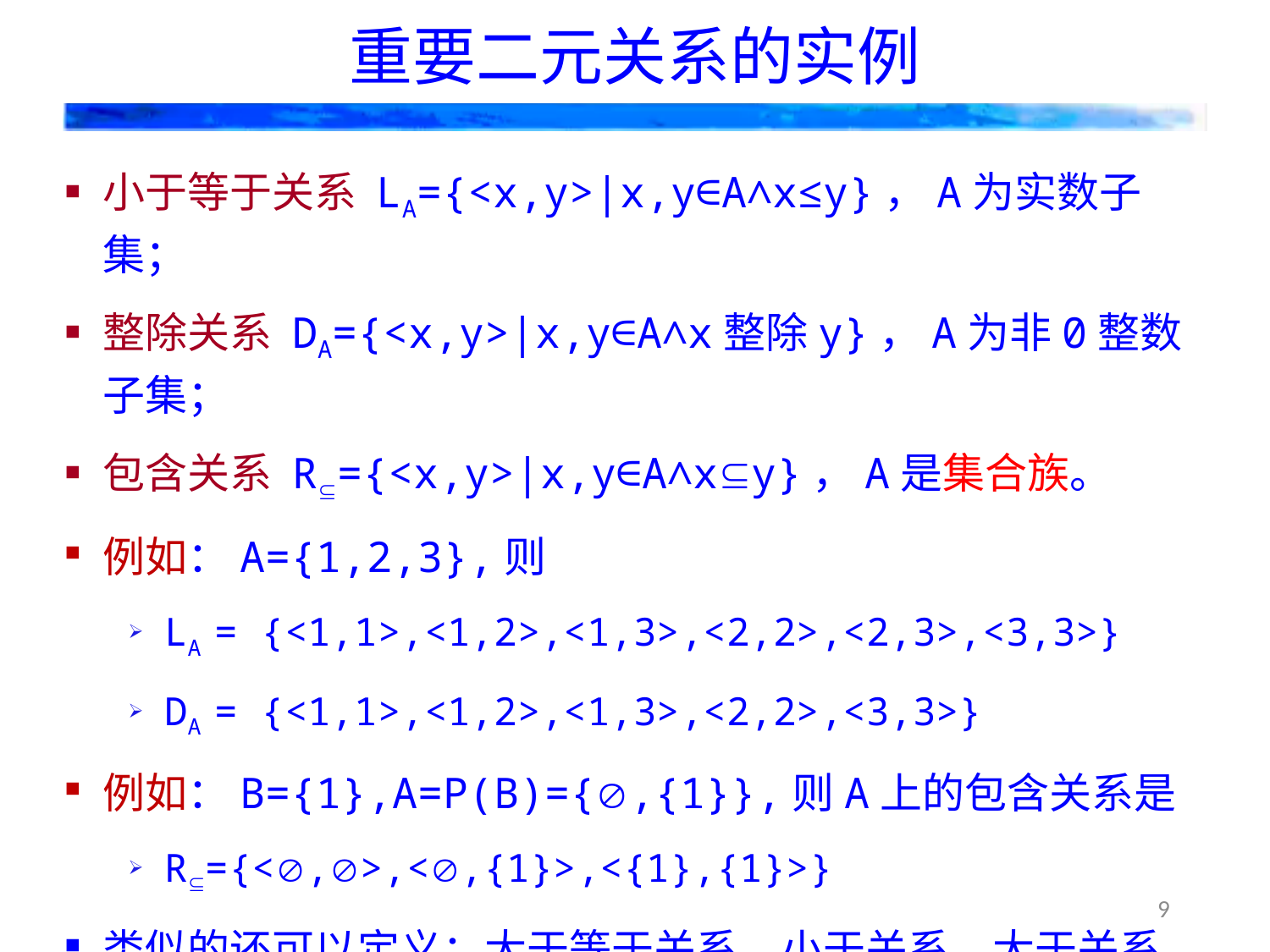

# 重要二元关系的实例
小于等于关系 LA={<x,y>|x,y∈A∧x≤y}，A为实数子集；
整除关系 DA={<x,y>|x,y∈A∧x整除y}，A为非0整数子集；
包含关系 R⊆={<x,y>|x,y∈A∧x⊆y}，A是集合族。
例如：A={1,2,3},则
LA = {<1,1>,<1,2>,<1,3>,<2,2>,<2,3>,<3,3>}
DA = {<1,1>,<1,2>,<1,3>,<2,2>,<3,3>}
例如：B={1},A=P(B)={∅,{1}},则A上的包含关系是
R⊆={<∅,∅>,<∅,{1}>,<{1},{1}>}
类似的还可以定义：大于等于关系、小于关系、大于关系、 真包含关系等。

9